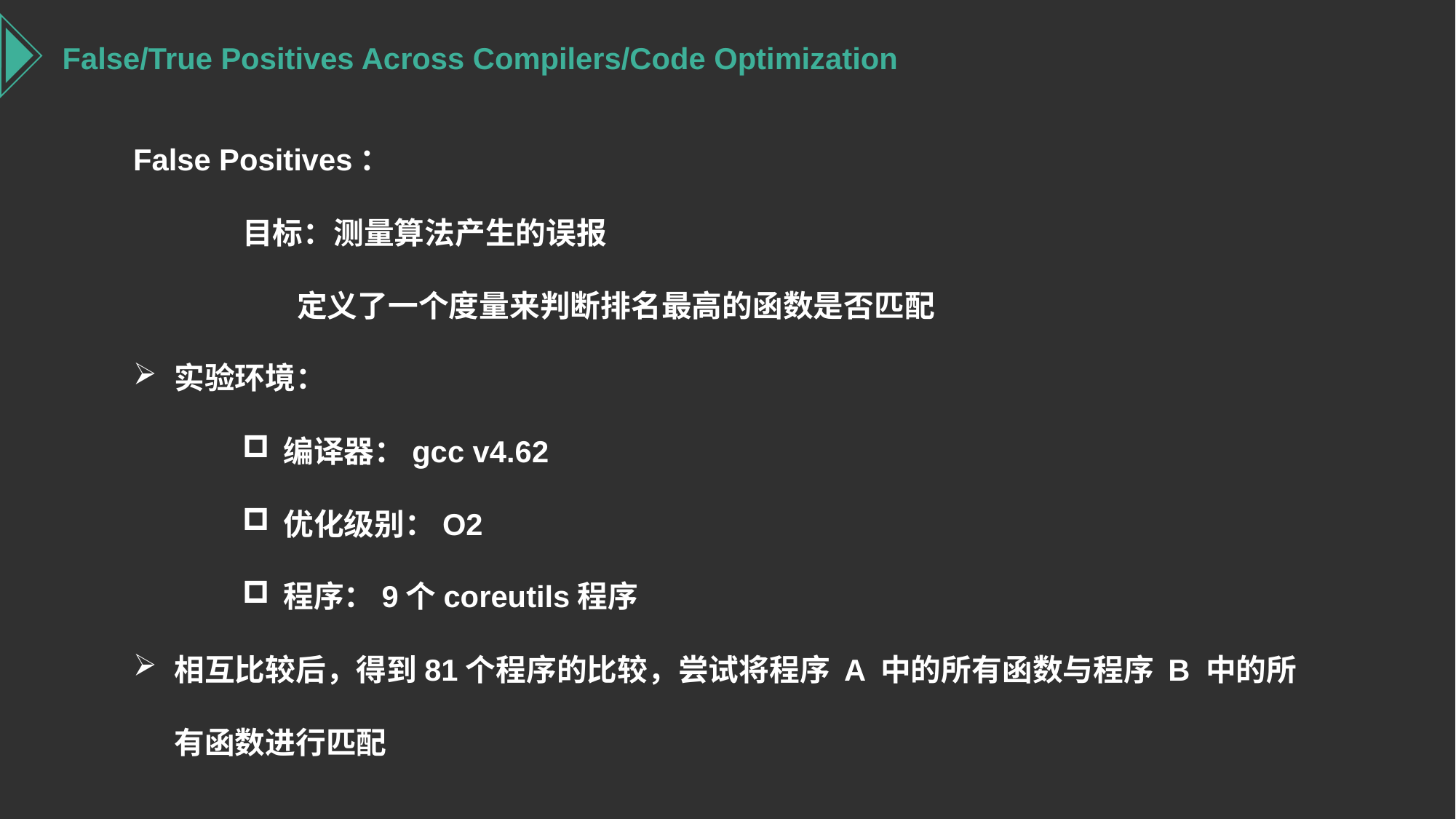

False/True Positives Across Compilers/Code Optimization

False Positives：
	目标：测量算法产生的误报
	定义了一个度量来判断排名最高的函数是否匹配
实验环境：
编译器：gcc v4.62
优化级别：O2
程序：9个coreutils程序
相互比较后，得到81个程序的比较，尝试将程序 A 中的所有函数与程序 B 中的所有函数进行匹配